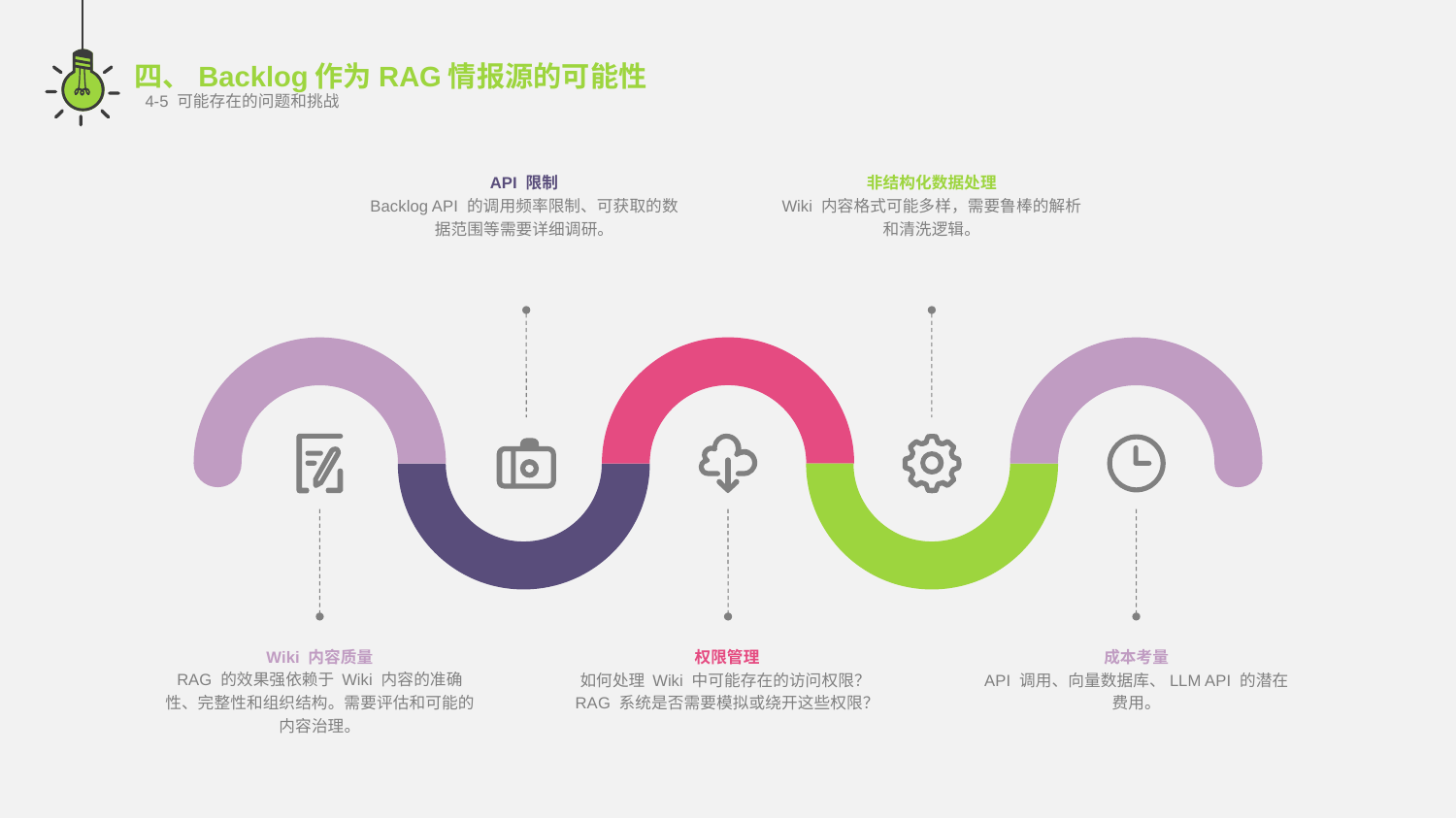

四、Backlog作为RAG情报源的可能性
4-5 可能存在的问题和挑战
API 限制
Backlog API 的调用频率限制、可获取的数据范围等需要详细调研。
非结构化数据处理
Wiki 内容格式可能多样，需要鲁棒的解析和清洗逻辑。

Wiki 内容质量
RAG 的效果强依赖于 Wiki 内容的准确性、完整性和组织结构。需要评估和可能的内容治理。
权限管理
如何处理 Wiki 中可能存在的访问权限？RAG 系统是否需要模拟或绕开这些权限？
成本考量
API 调用、向量数据库、LLM API 的潜在费用。